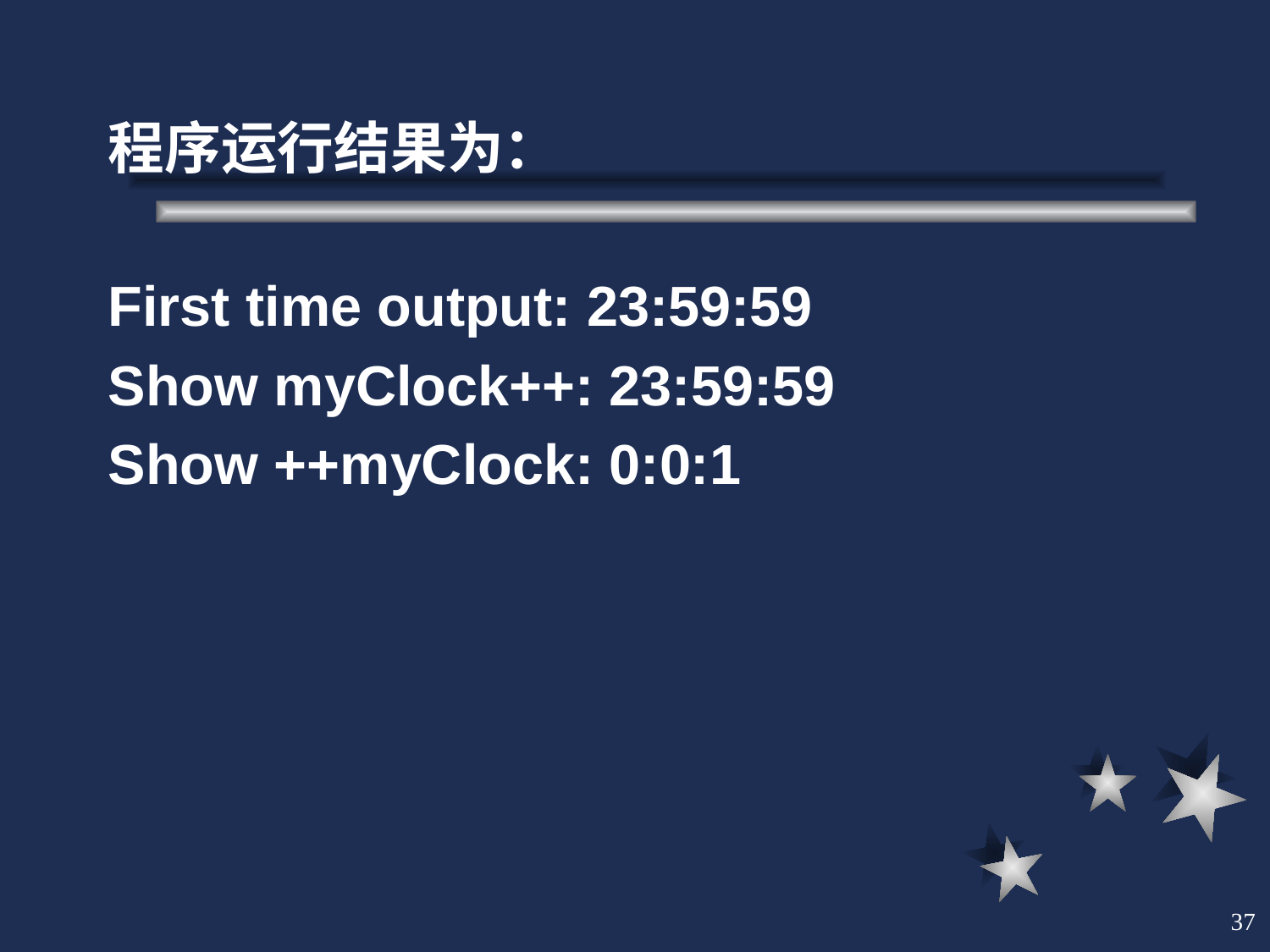

程序运行结果为：

First time output: 23:59:59
Show myClock++: 23:59:59
Show ++myClock: 0:0:1
37